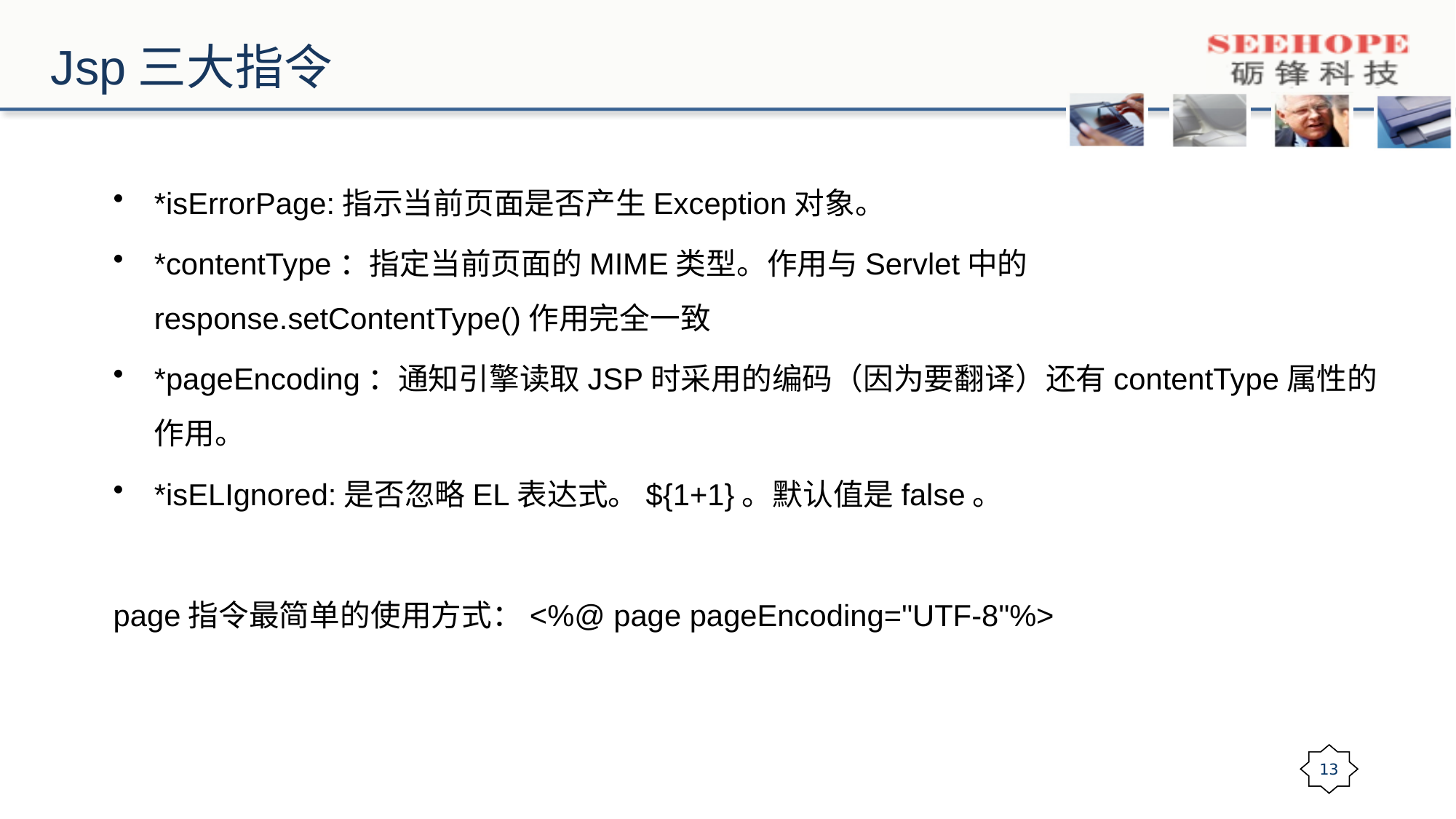

# Jsp三大指令
*isErrorPage:指示当前页面是否产生Exception对象。
*contentType：指定当前页面的MIME类型。作用与Servlet中的response.setContentType()作用完全一致
*pageEncoding：通知引擎读取JSP时采用的编码（因为要翻译）还有contentType属性的作用。
*isELIgnored:是否忽略EL表达式。${1+1}。默认值是false。

page指令最简单的使用方式：<%@ page pageEncoding="UTF-8"%>